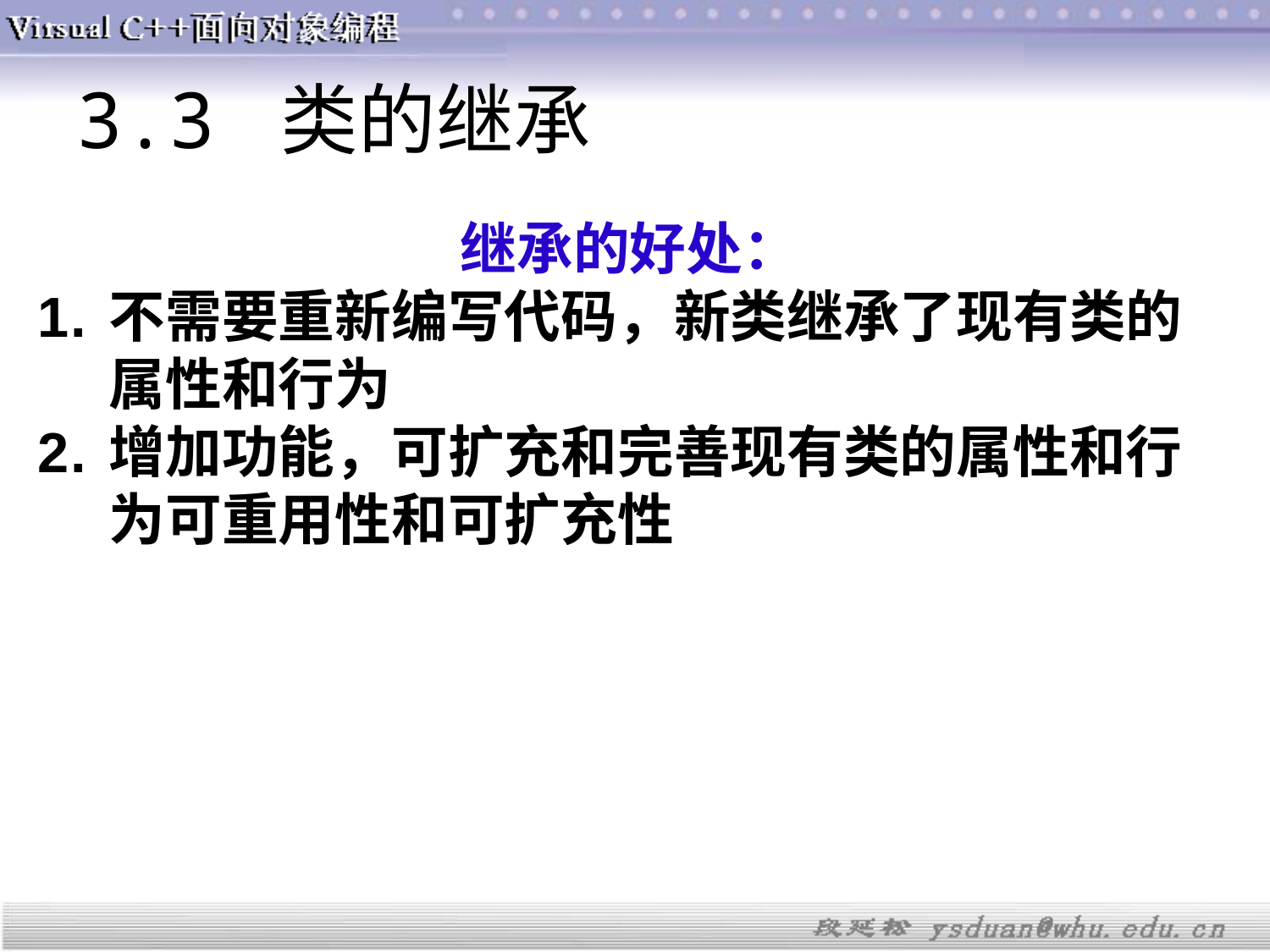

3.3 类的继承
继承的好处：
不需要重新编写代码，新类继承了现有类的属性和行为
增加功能，可扩充和完善现有类的属性和行为可重用性和可扩充性